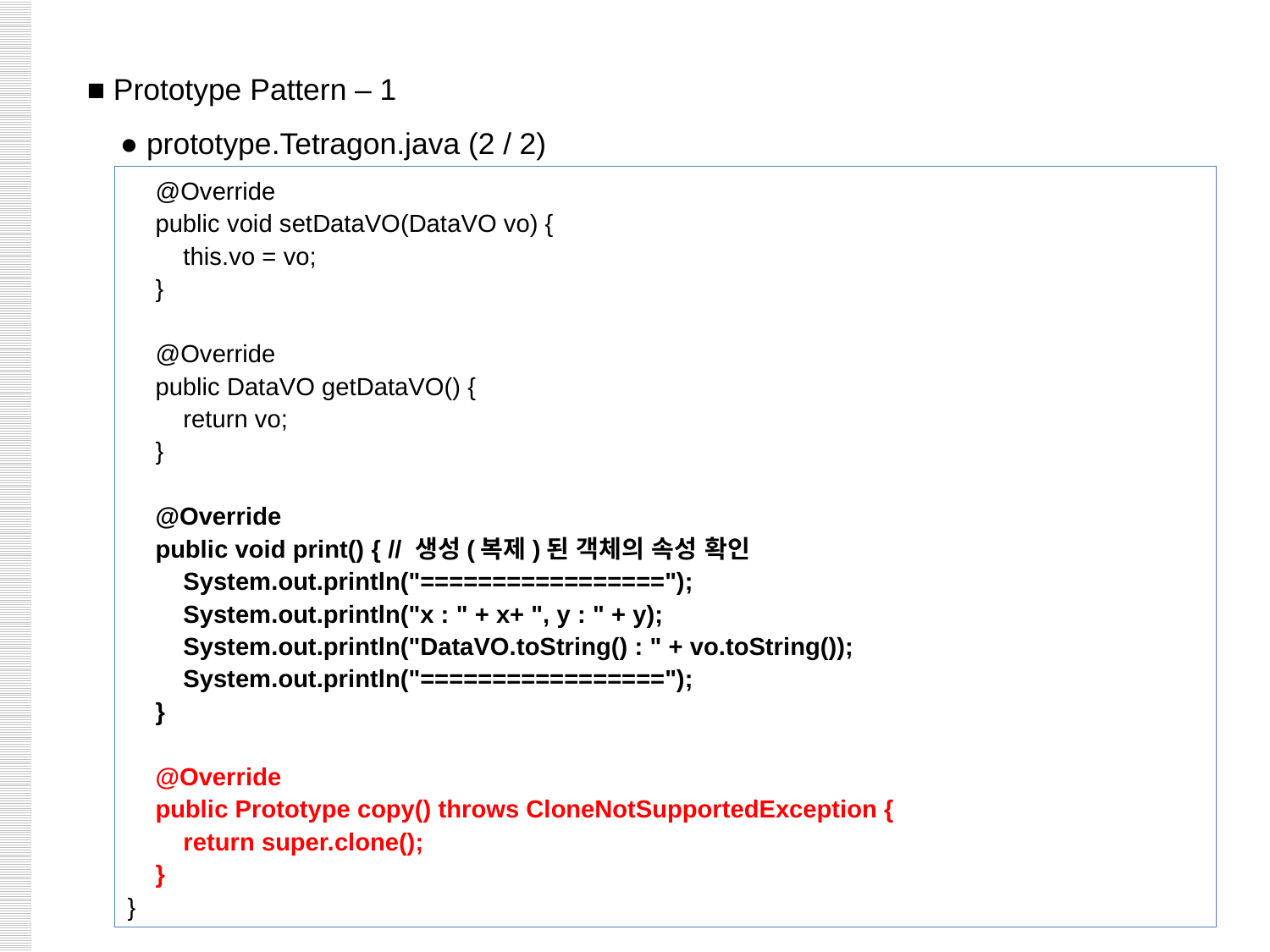

■ Prototype Pattern – 1
    ● prototype.Tetragon.java (2 / 2)
    @Override
    public void setDataVO(DataVO vo) {
        this.vo = vo;
    }

    @Override
    public DataVO getDataVO() {
        return vo;
    }

    @Override
    public void print() { // 생성(복제)된 객체의 속성 확인
        System.out.println("=================");
        System.out.println("x : " + x+ ", y : " + y);
        System.out.println("DataVO.toString() : " + vo.toString());
        System.out.println("=================");
    }

    @Override
    public Prototype copy() throws CloneNotSupportedException {
        return super.clone();
    }
}